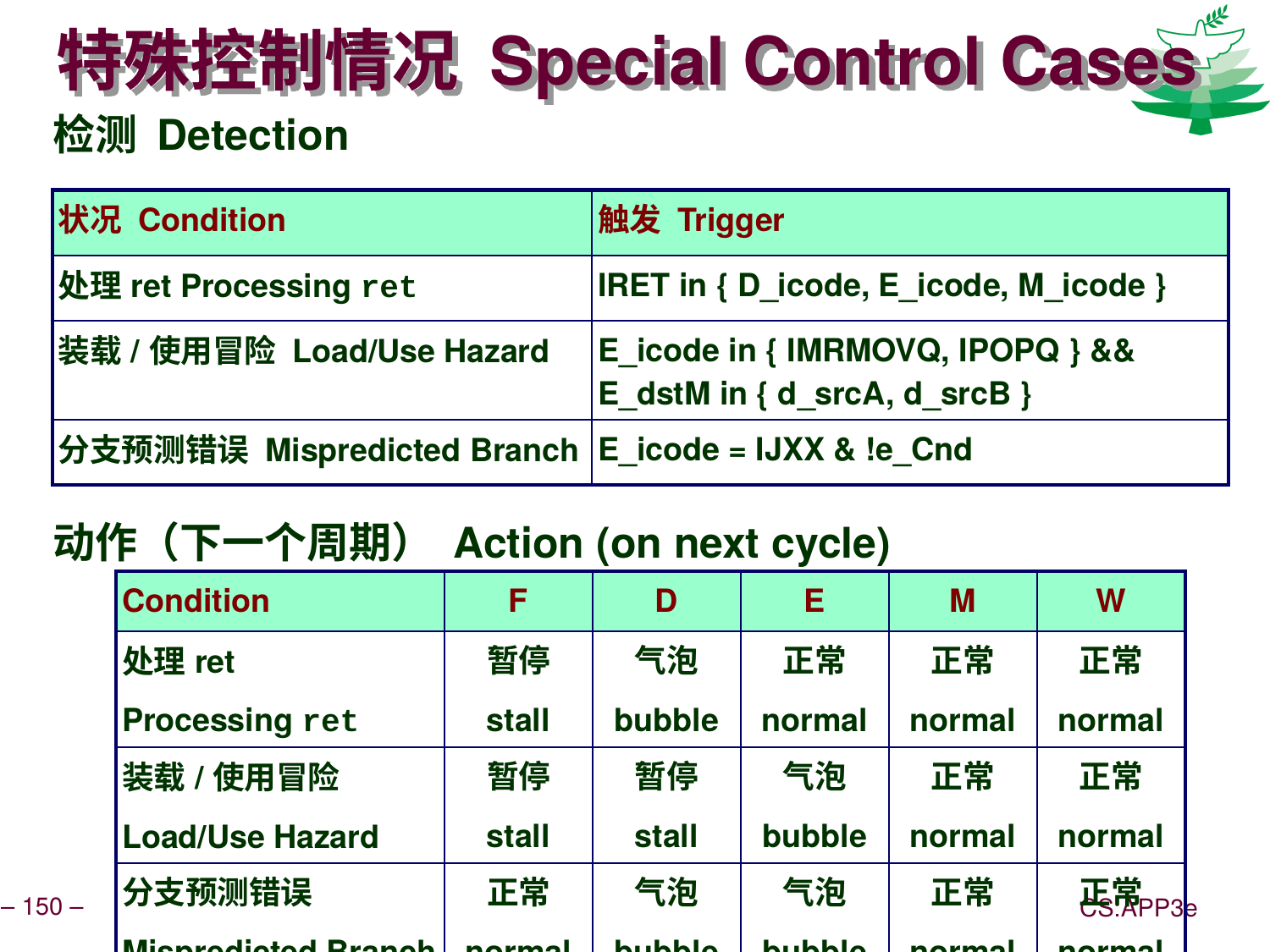

# 特殊控制情况 Special Control Cases
检测 Detection

动作（下一个周期） Action (on next cycle)
| 状况 Condition | 触发 Trigger |
| --- | --- |
| 处理ret Processing ret | IRET in { D\_icode, E\_icode, M\_icode } |
| 装载/使用冒险 Load/Use Hazard | E\_icode in { IMRMOVQ, IPOPQ } && E\_dstM in { d\_srcA, d\_srcB } |
| 分支预测错误 Mispredicted Branch | E\_icode = IJXX & !e\_Cnd |
| Condition | F | D | E | M | W |
| --- | --- | --- | --- | --- | --- |
| 处理ret Processing ret | 暂停 stall | 气泡 bubble | 正常 normal | 正常 normal | 正常 normal |
| 装载/使用冒险 Load/Use Hazard | 暂停 stall | 暂停 stall | 气泡 bubble | 正常 normal | 正常 normal |
| 分支预测错误 Mispredicted Branch | 正常 normal | 气泡 bubble | 气泡 bubble | 正常 normal | 正常 normal |